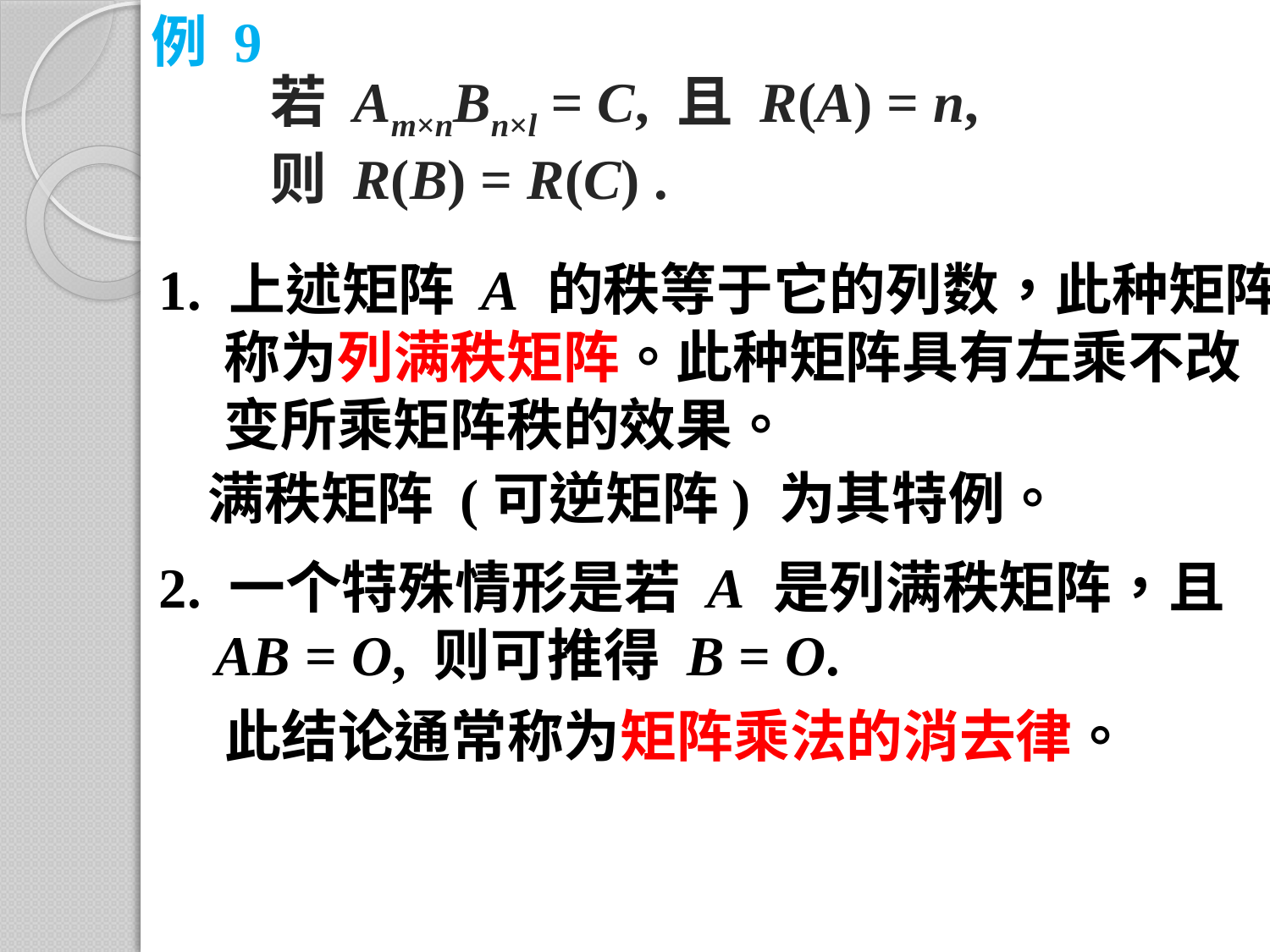

例 9
若 Am×nBn×l = C, 且 R(A) = n, 则 R(B) = R(C) .

1. 上述矩阵 A 的秩等于它的列数，此种矩阵
    称为列满秩矩阵。此种矩阵具有左乘不改
    变所乘矩阵秩的效果。
满秩矩阵 (可逆矩阵) 为其特例。
2. 一个特殊情形是若 A 是列满秩矩阵，且
    AB = O, 则可推得 B = O.
此结论通常称为矩阵乘法的消去律。